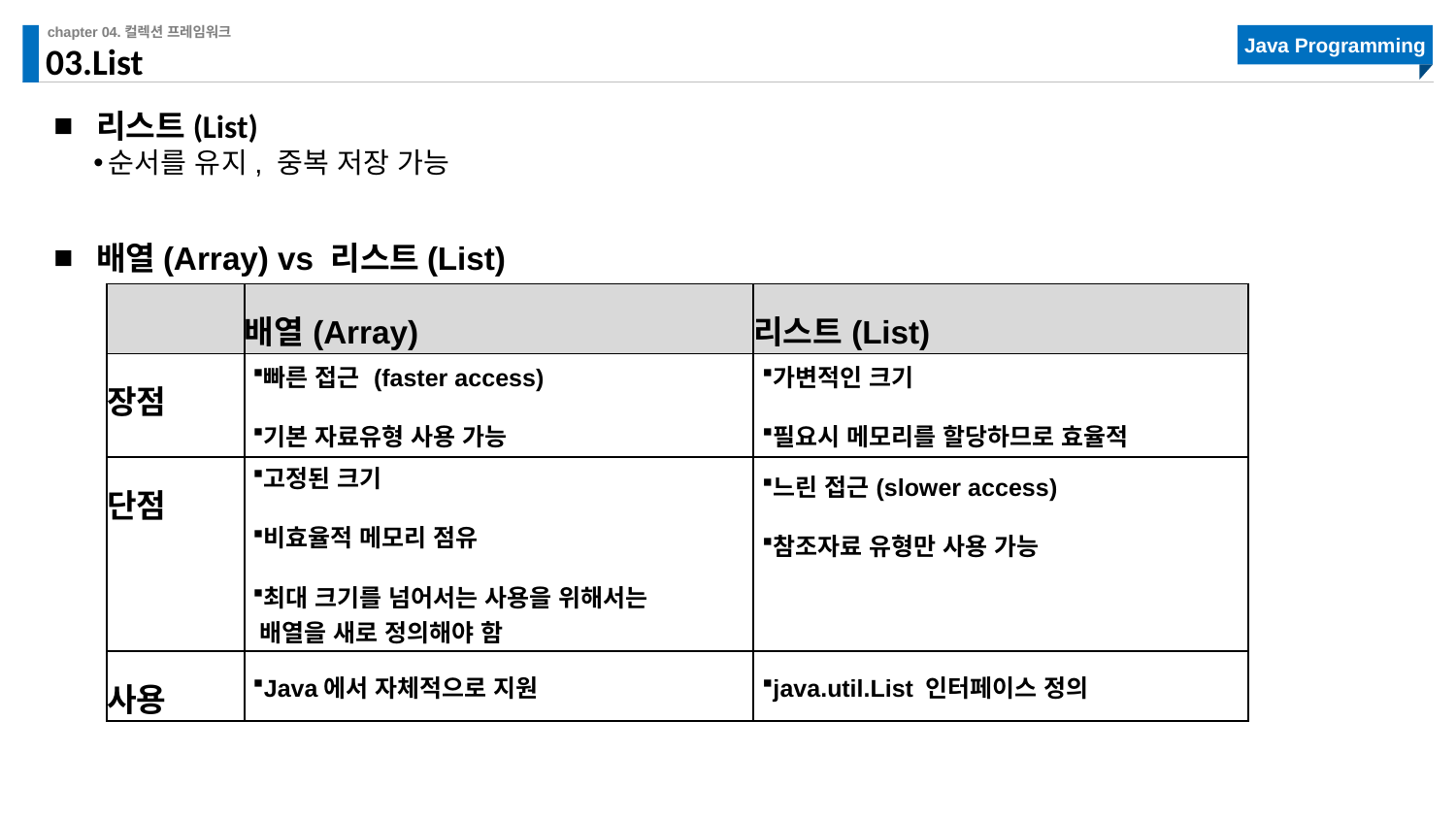

# 03.List
리스트(List)
순서를 유지, 중복 저장 가능
배열(Array) vs 리스트(List)
|  | 배열(Array) | 리스트(List) |
| --- | --- | --- |
| 장점 | 빠른 접근 (faster access) 기본 자료유형 사용 가능 | 가변적인 크기 필요시 메모리를 할당하므로 효율적 |
| 단점 | 고정된 크기 비효율적 메모리 점유 최대 크기를 넘어서는 사용을 위해서는 배열을 새로 정의해야 함 | 느린 접근(slower access) 참조자료 유형만 사용 가능 |
| 사용 | Java에서 자체적으로 지원 | java.util.List 인터페이스 정의 |